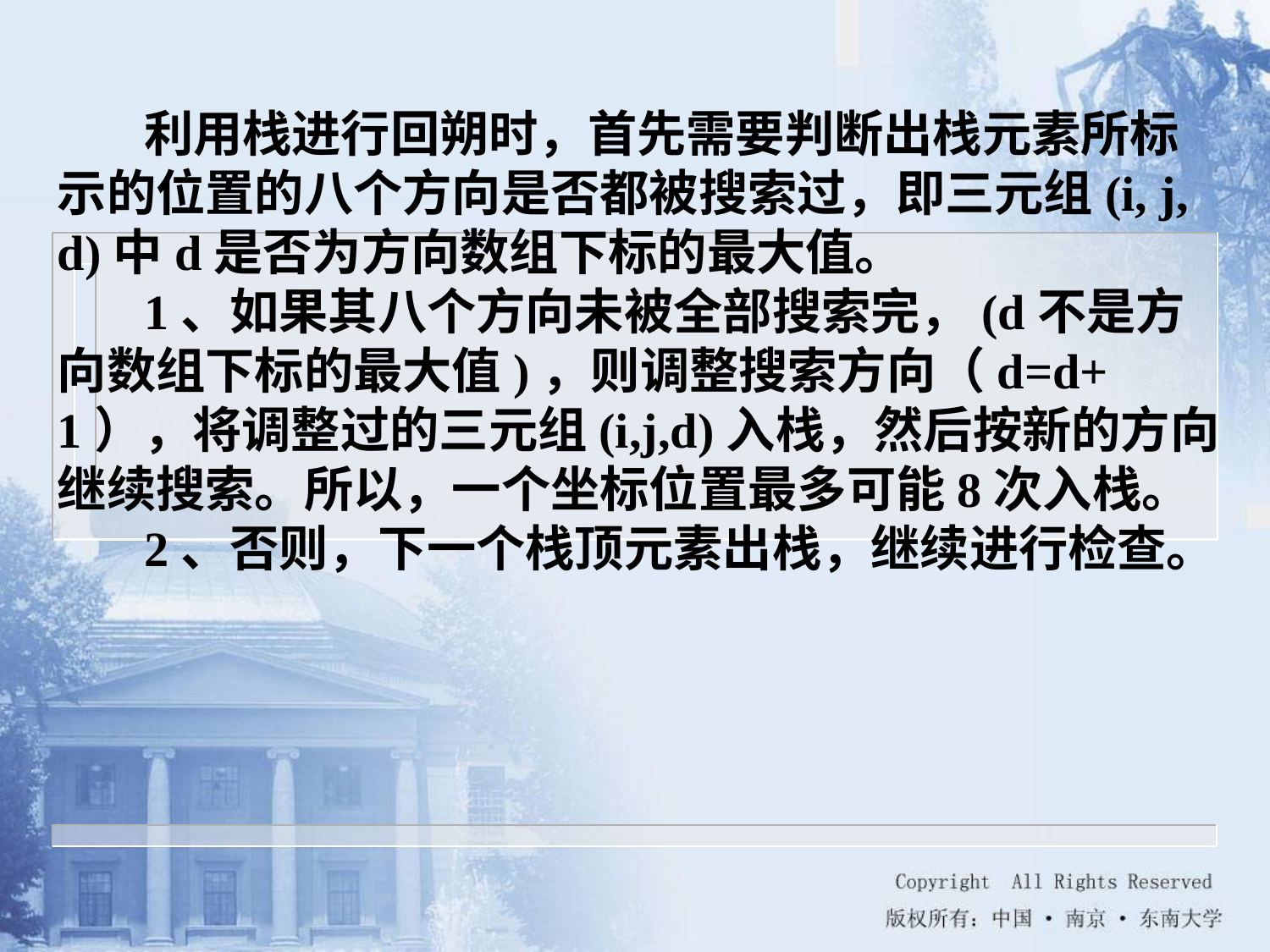

利用栈进行回朔时，首先需要判断出栈元素所标示的位置的八个方向是否都被搜索过，即三元组(i, j, d)中d是否为方向数组下标的最大值。
1、如果其八个方向未被全部搜索完，(d不是方向数组下标的最大值)，则调整搜索方向（d=d+1），将调整过的三元组(i,j,d)入栈，然后按新的方向继续搜索。所以，一个坐标位置最多可能8次入栈。
2、否则，下一个栈顶元素出栈，继续进行检查。